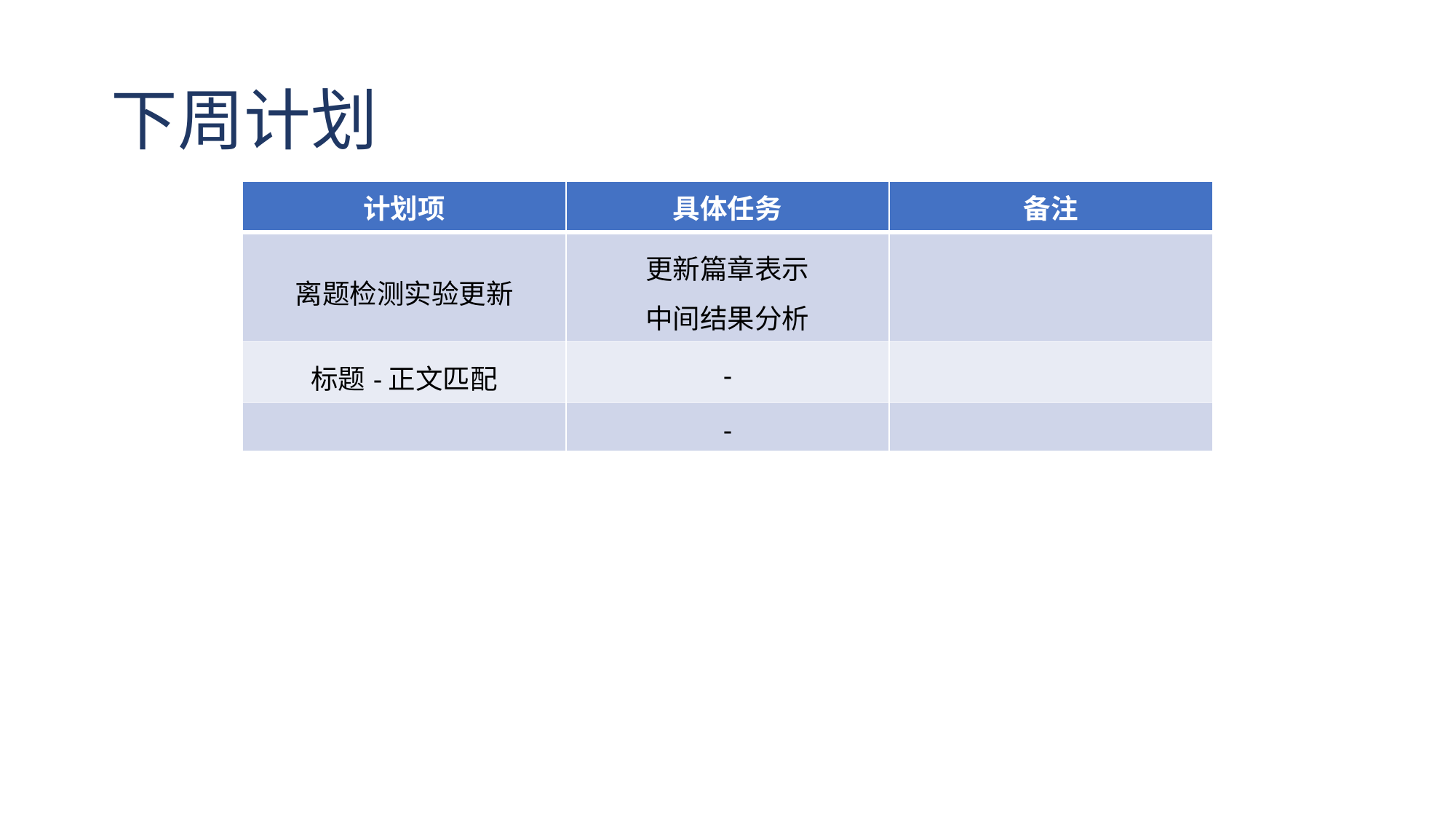

# 下周计划
| 计划项 | 具体任务 | 备注 |
| --- | --- | --- |
| 离题检测实验更新 | 更新篇章表示 中间结果分析 |  |
| 标题-正文匹配 | - |  |
|  | - |  |